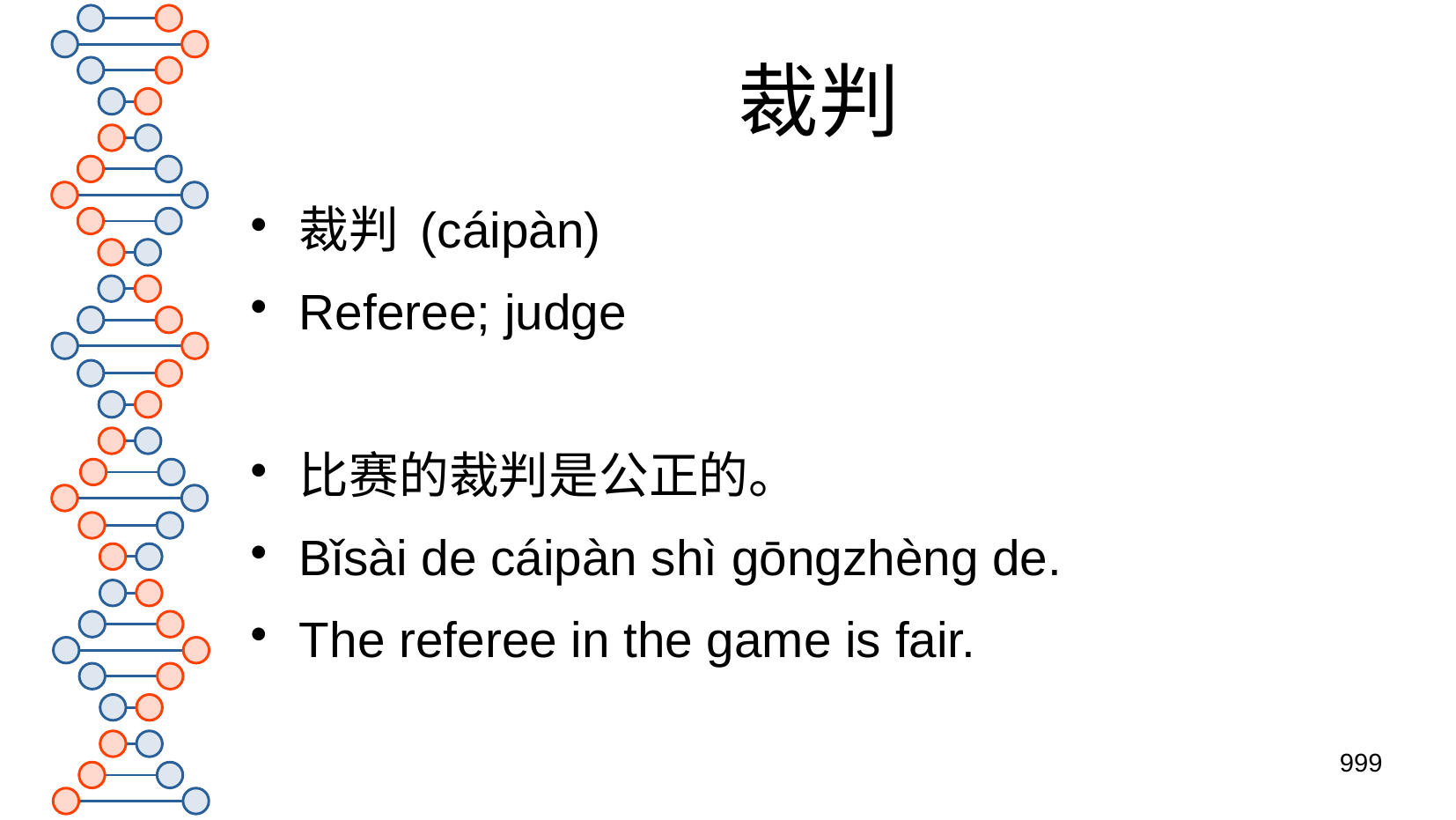

# 裁判
裁判 (cáipàn)
Referee; judge

比赛的裁判是公正的。
Bǐsài de cáipàn shì gōngzhèng de.
The referee in the game is fair.

999